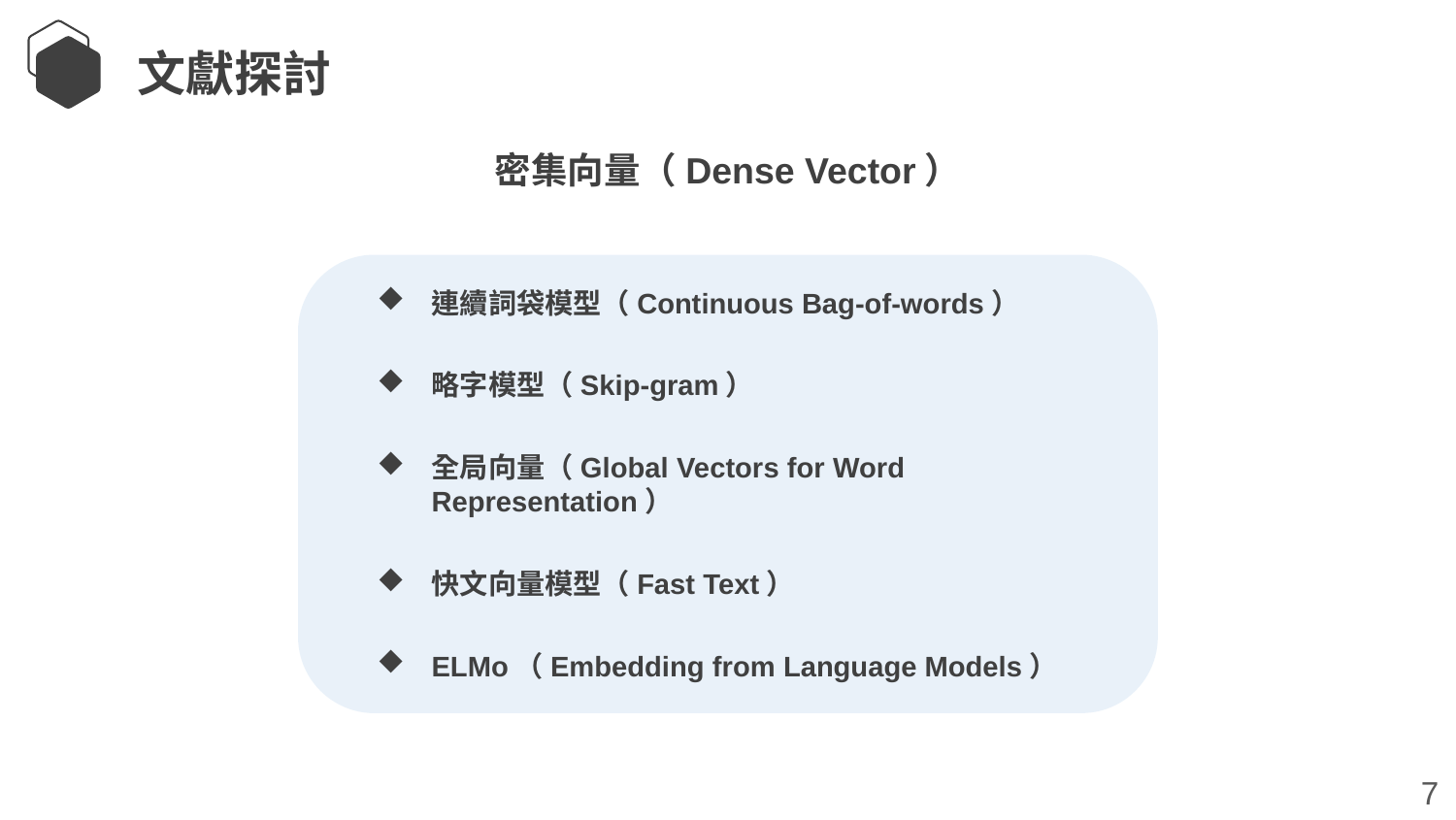

文獻探討
密集向量（Dense Vector）

連續詞袋模型（Continuous Bag-of-words）
略字模型（Skip-gram）
全局向量（Global Vectors for Word Representation）
快文向量模型（Fast Text）
ELMo（Embedding from Language Models）
7